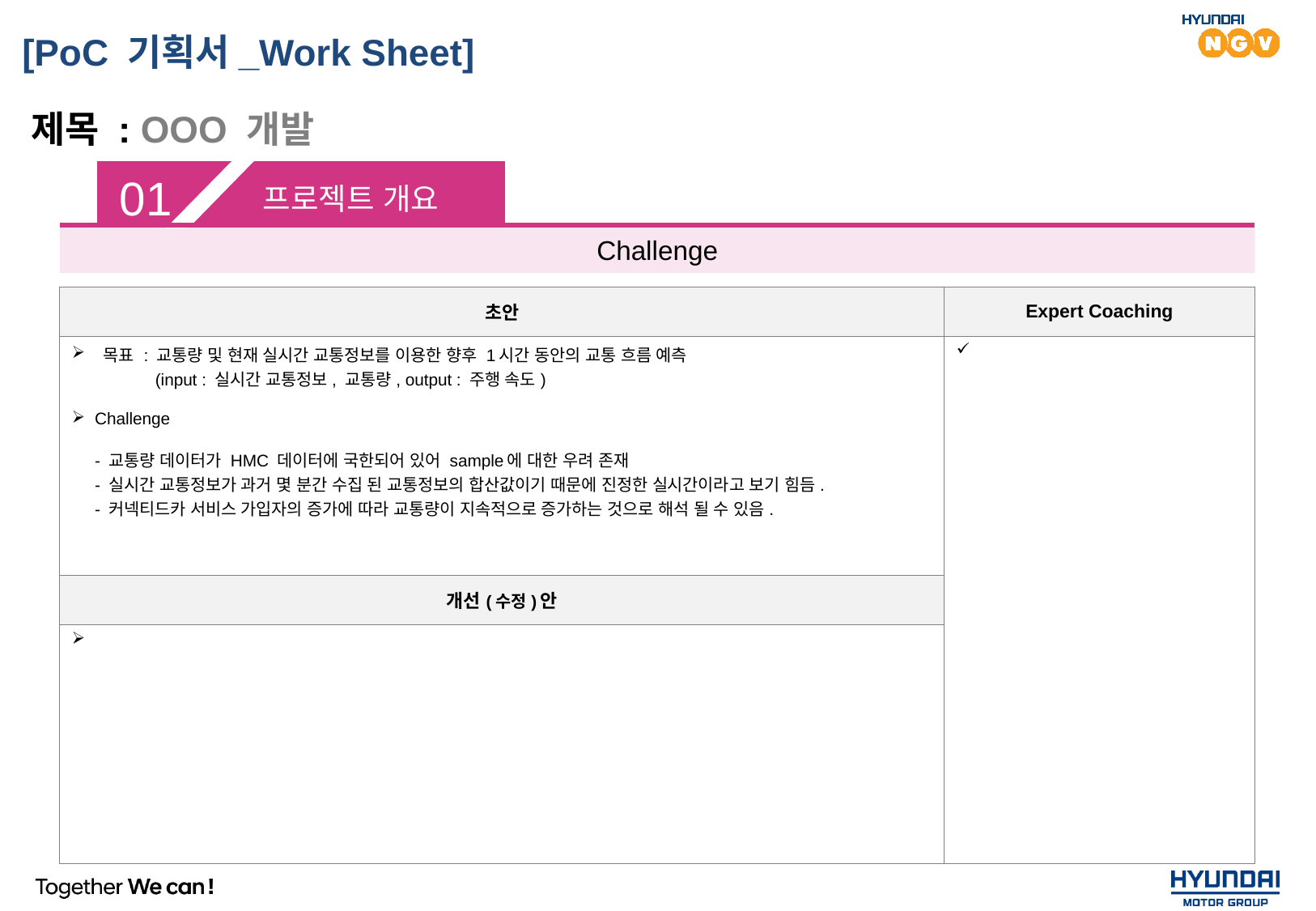

[PoC 기획서_Work Sheet]
 제목 : OOO 개발

01
프로젝트 개요
Challenge
| 초안 | Expert Coaching |
| --- | --- |
| 목표 : 교통량 및 현재 실시간 교통정보를 이용한 향후 1시간 동안의 교통 흐름 예측 (input : 실시간 교통정보, 교통량, output : 주행 속도) Challenge - 교통량 데이터가 HMC 데이터에 국한되어 있어 sample에 대한 우려 존재 - 실시간 교통정보가 과거 몇 분간 수집 된 교통정보의 합산값이기 때문에 진정한 실시간이라고 보기 힘듬. - 커넥티드카 서비스 가입자의 증가에 따라 교통량이 지속적으로 증가하는 것으로 해석 될 수 있음. |  |
| 개선(수정)안 |  |
|  |  |